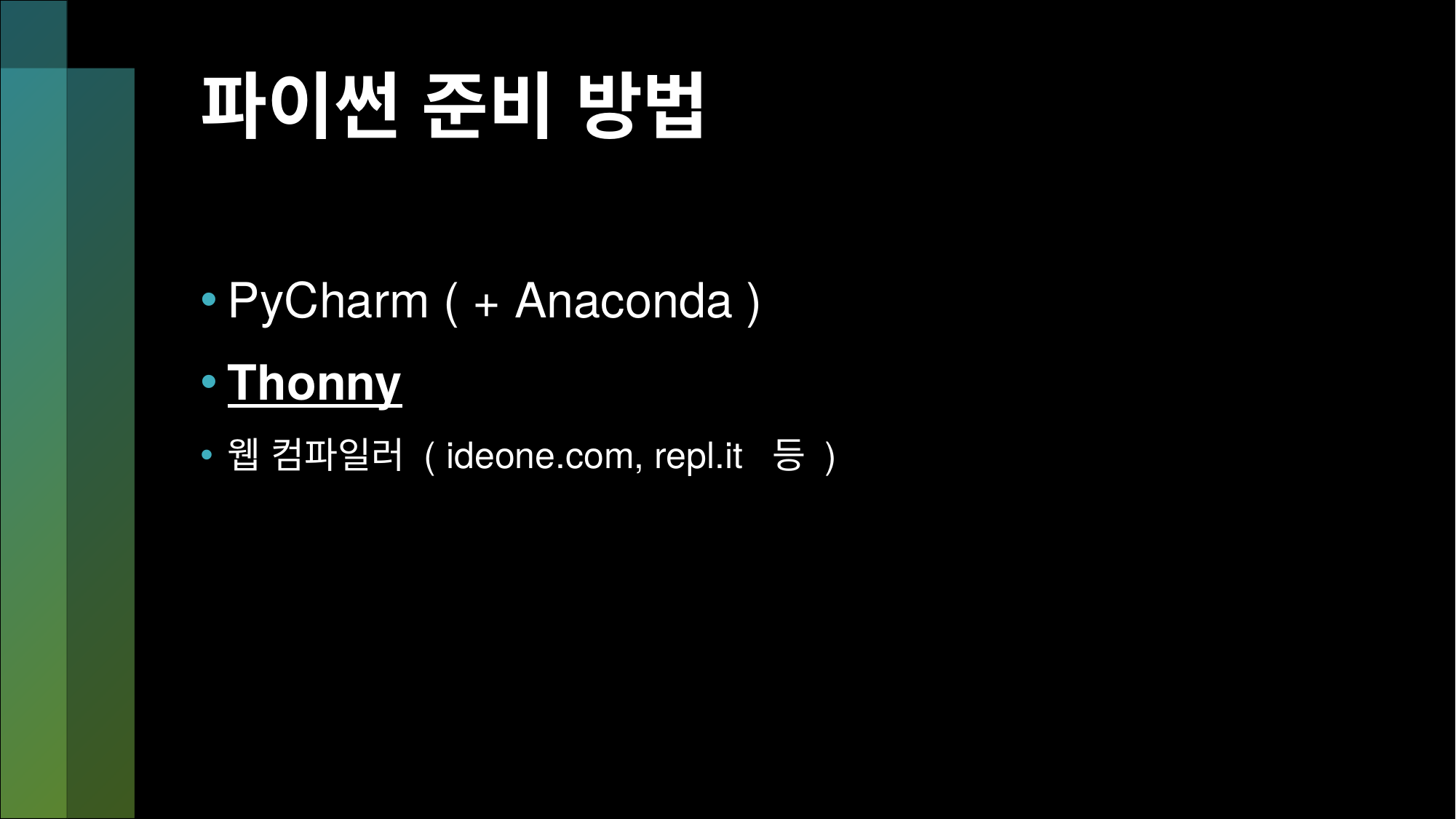

# 파이썬 준비 방법
PyCharm ( + Anaconda )
Thonny
웹 컴파일러 ( ideone.com, repl.it  등 )